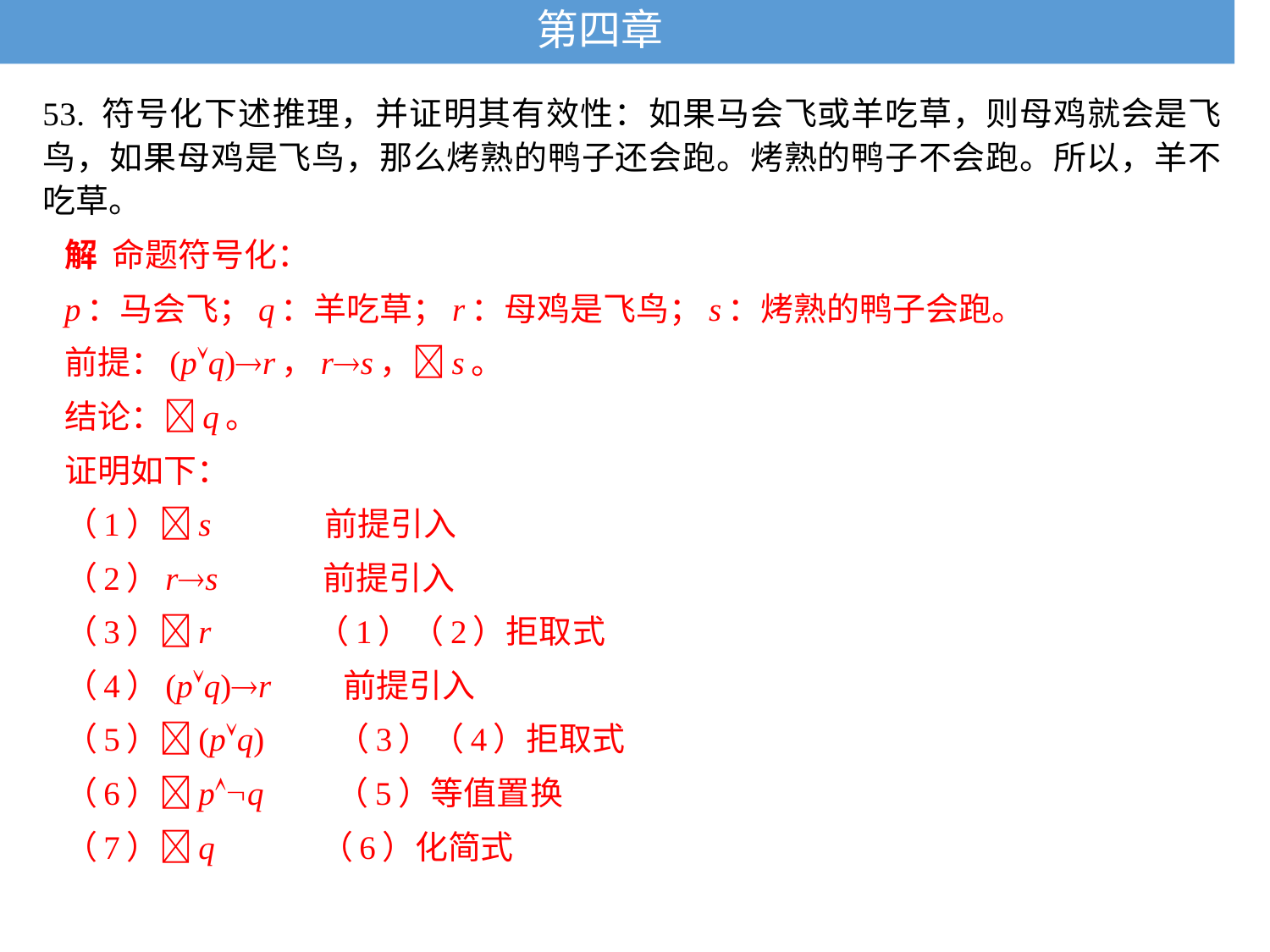

# 第四章
53. 符号化下述推理，并证明其有效性：如果马会飞或羊吃草，则母鸡就会是飞鸟，如果母鸡是飞鸟，那么烤熟的鸭子还会跑。烤熟的鸭子不会跑。所以，羊不吃草。
解  命题符号化：
p：马会飞；q：羊吃草；r：母鸡是飞鸟；s：烤熟的鸭子会跑。
前提：(p∨q)→r，r→s，¬s。
结论：¬q。
证明如下：
（1）¬s             前提引入
（2）r→s            前提引入
（3）¬r            （1）（2）拒取式
（4）(p∨q)→r        前提引入
（5）¬(p∨q)        （3）（4）拒取式
（6）¬p∧¬q        （5）等值置换
（7）¬q            （6）化简式